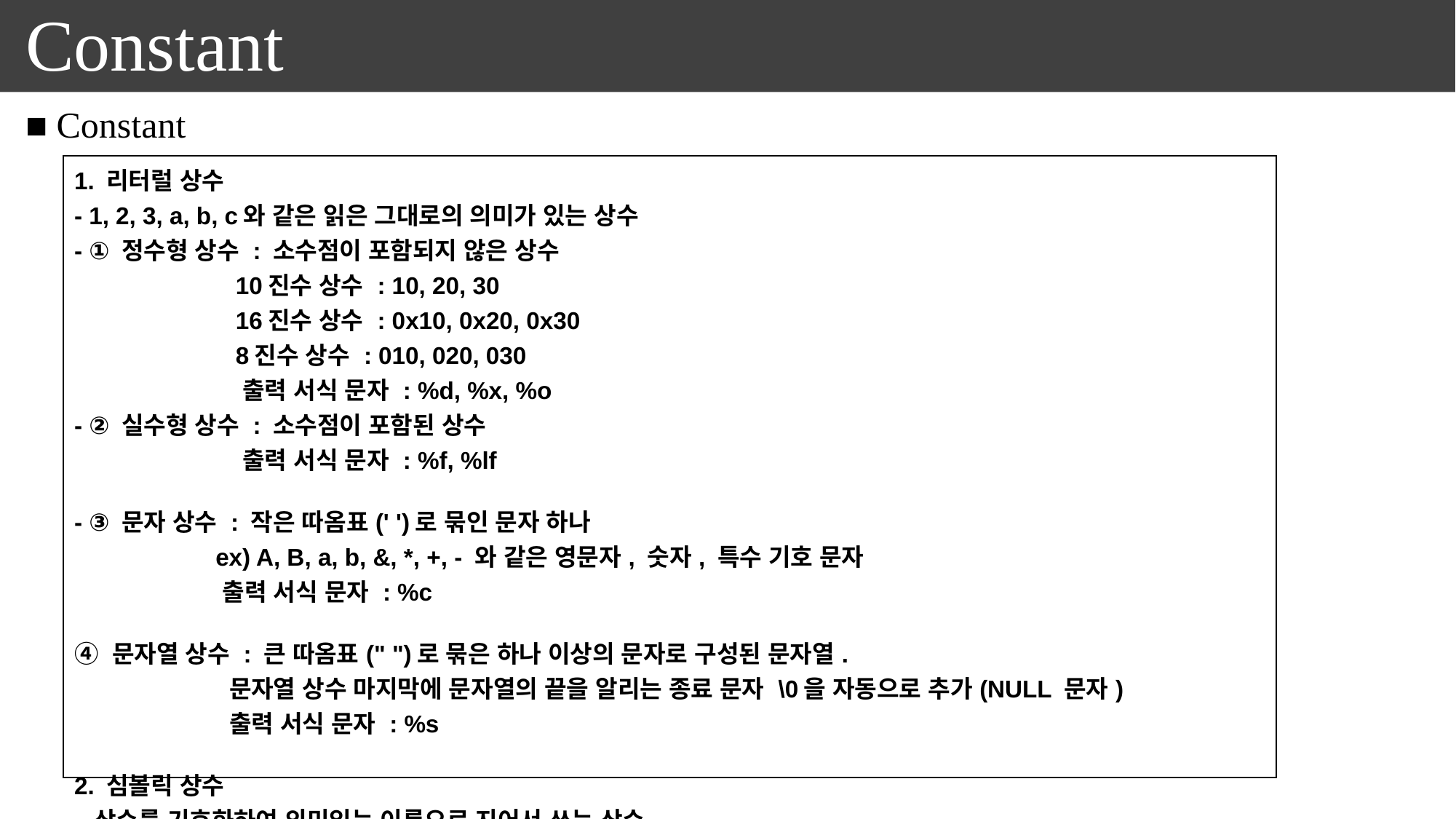

Constant
■ Constant
| 1. 리터럴 상수 - 1, 2, 3, a, b, c와 같은 읽은 그대로의 의미가 있는 상수  - ① 정수형 상수 : 소수점이 포함되지 않은 상수 10진수 상수 : 10, 20, 30 16진수 상수 : 0x10, 0x20, 0x30 8진수 상수 : 010, 020, 030 출력 서식 문자 : %d, %x, %o - ② 실수형 상수 : 소수점이 포함된 상수 출력 서식 문자 : %f, %lf   - ③ 문자 상수 : 작은 따옴표(' ')로 묶인 문자 하나 ex) A, B, a, b, &, \*, +, - 와 같은 영문자, 숫자, 특수 기호 문자 출력 서식 문자 : %c   ④ 문자열 상수 : 큰 따옴표(" ")로 묶은 하나 이상의 문자로 구성된 문자열.  문자열 상수 마지막에 문자열의 끝을 알리는 종료 문자 \0을 자동으로 추가(NULL 문자) 출력 서식 문자 : %s 2. 심볼릭 상수 - 상수를 기호화하여 의미있는 이름으로 지어서 쓰는 상수  - ① const 키워드 |
| --- |